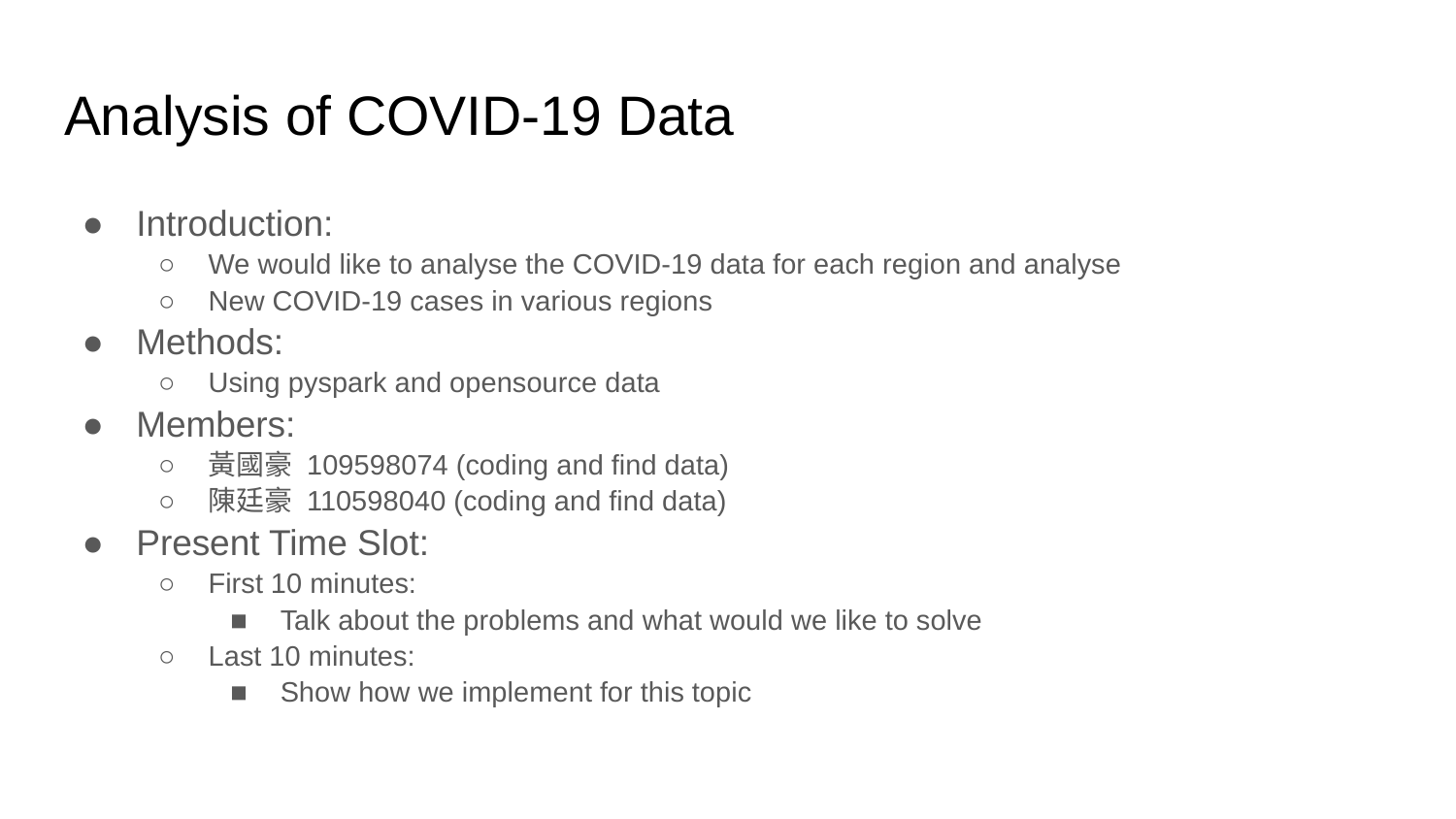

# Analysis of COVID-19 Data
Introduction:
We would like to analyse the COVID-19 data for each region and analyse
New COVID-19 cases in various regions
Methods:
Using pyspark and opensource data
Members:
黃國豪 109598074 (coding and find data)
陳廷豪 110598040 (coding and find data)
Present Time Slot:
First 10 minutes:
Talk about the problems and what would we like to solve
Last 10 minutes:
Show how we implement for this topic